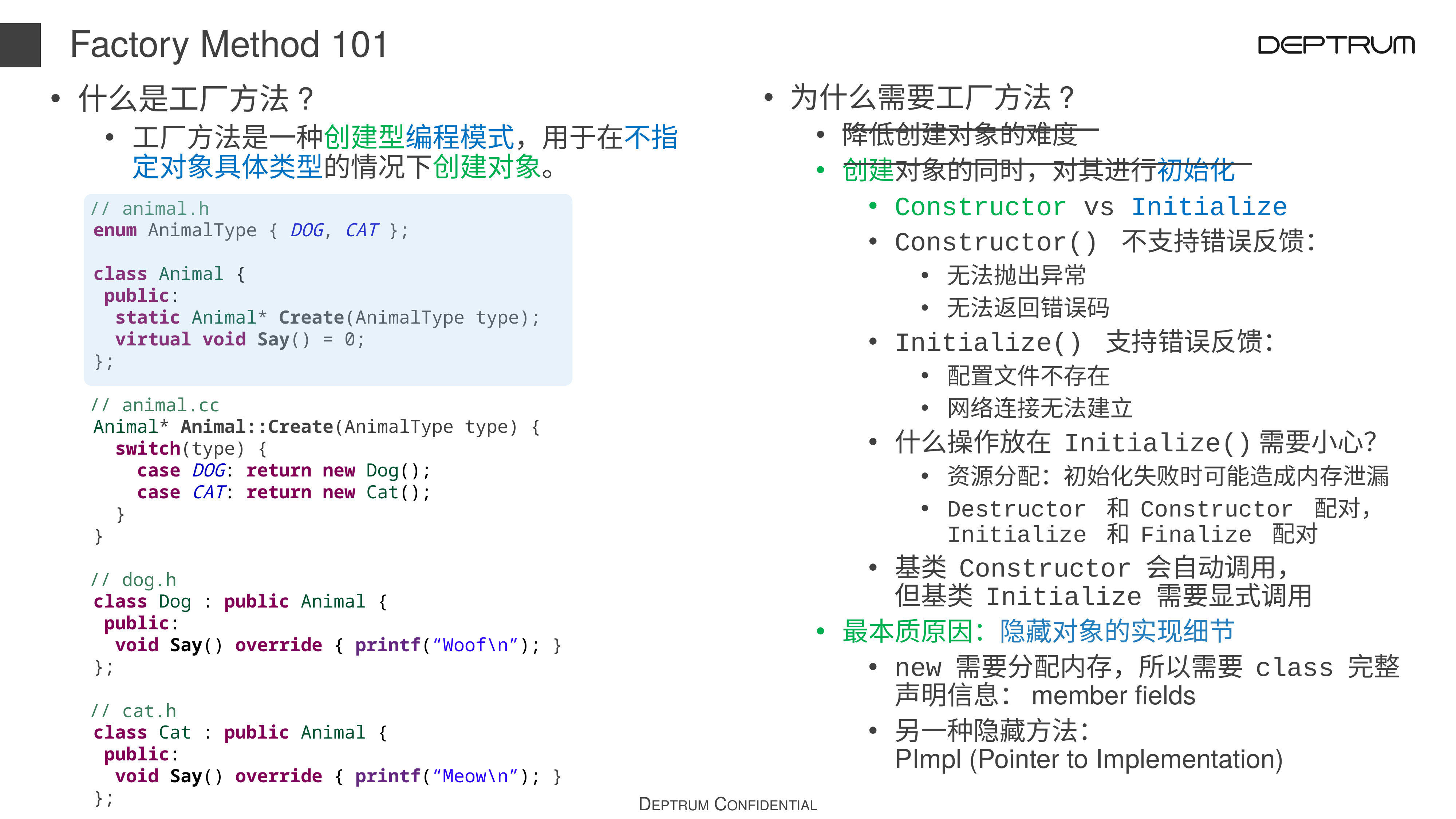

# Factory Method 101
2
为什么需要工厂方法?
降低创建对象的难度
创建对象的同时，对其进行初始化
Constructor vs Initialize
Constructor() 不支持错误反馈：
无法抛出异常
无法返回错误码
Initialize() 支持错误反馈：
配置文件不存在
网络连接无法建立
什么操作放在 Initialize()需要小心？
资源分配：初始化失败时可能造成内存泄漏
Destructor 和 Constructor 配对，
Initialize 和 Finalize 配对
基类 Constructor 会自动调用，
但基类 Initialize 需要显式调用
最本质原因：隐藏对象的实现细节
new 需要分配内存，所以需要 class 完整声明信息：member fields
另一种隐藏方法：
PImpl (Pointer to Implementation)
什么是工厂方法?
工厂方法是一种创建型编程模式，用于在不指定对象具体类型的情况下创建对象。

// animal.h

// animal.cc

// dog.h

// cat.h

enum AnimalType { DOG, CAT };

class Animal {
 public:
  static Animal* Create(AnimalType type);
  virtual void Say() = 0;
};

Animal* Animal::Create(AnimalType type) {
  switch(type) {
    case DOG: return new Dog();
    case CAT: return new Cat();
  }
}

class Dog : public Animal {
 public:
  void Say() override { printf(“Woof\n”); }
};

class Cat : public Animal {
 public:
  void Say() override { printf(“Meow\n”); }
};
DEPTRUM CONFIDENTIAL